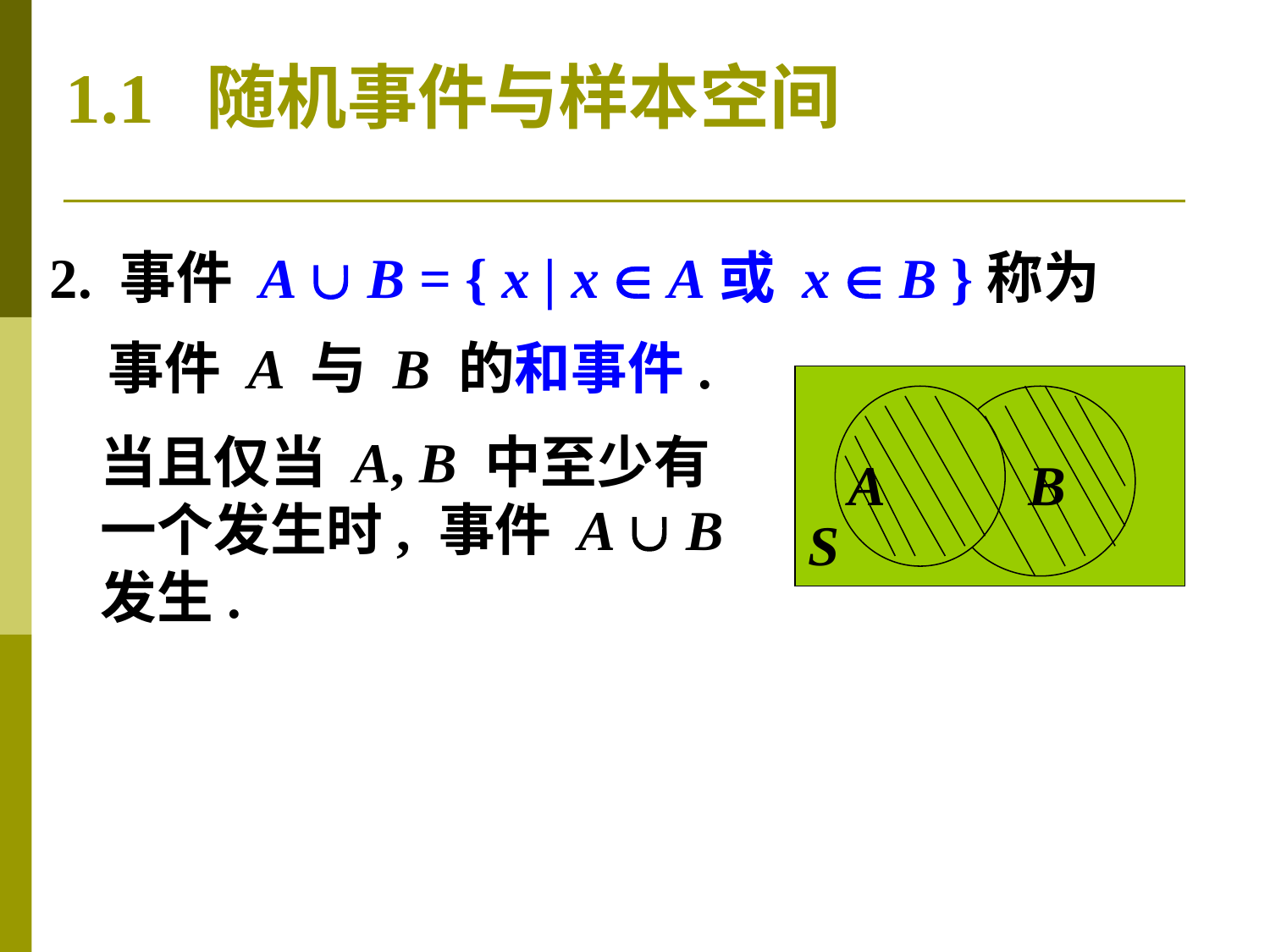

1.1  随机事件与样本空间
2. 事件 A ∪ B = { x | x ∈ A或 x ∈ B }称为
事件 A 与 B 的和事件.

A
B

S
当且仅当 A, B 中至少有
一个发生时, 事件 A ∪ B
发生.